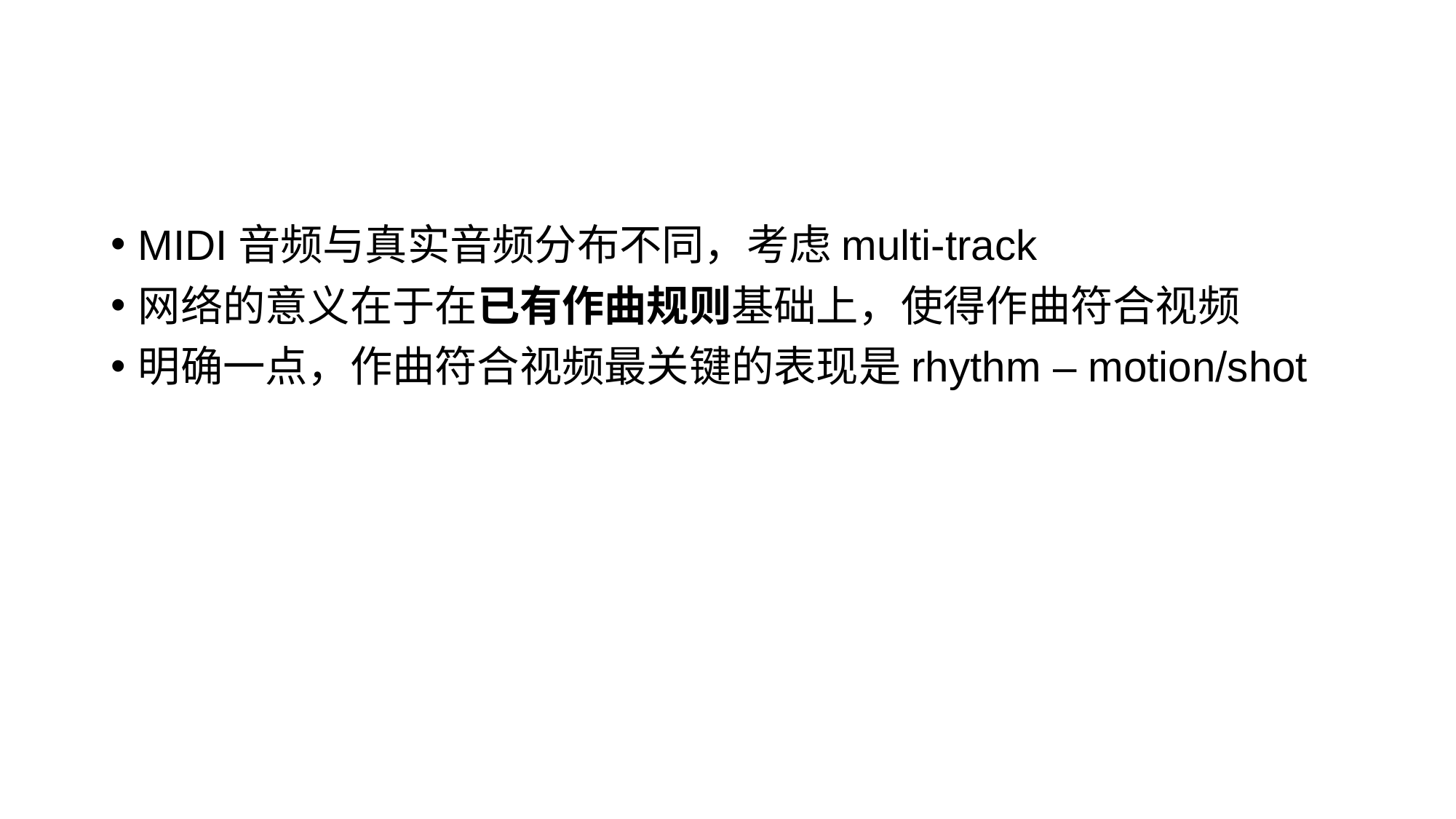

#
MIDI音频与真实音频分布不同，考虑multi-track
网络的意义在于在已有作曲规则基础上，使得作曲符合视频
明确一点，作曲符合视频最关键的表现是rhythm – motion/shot